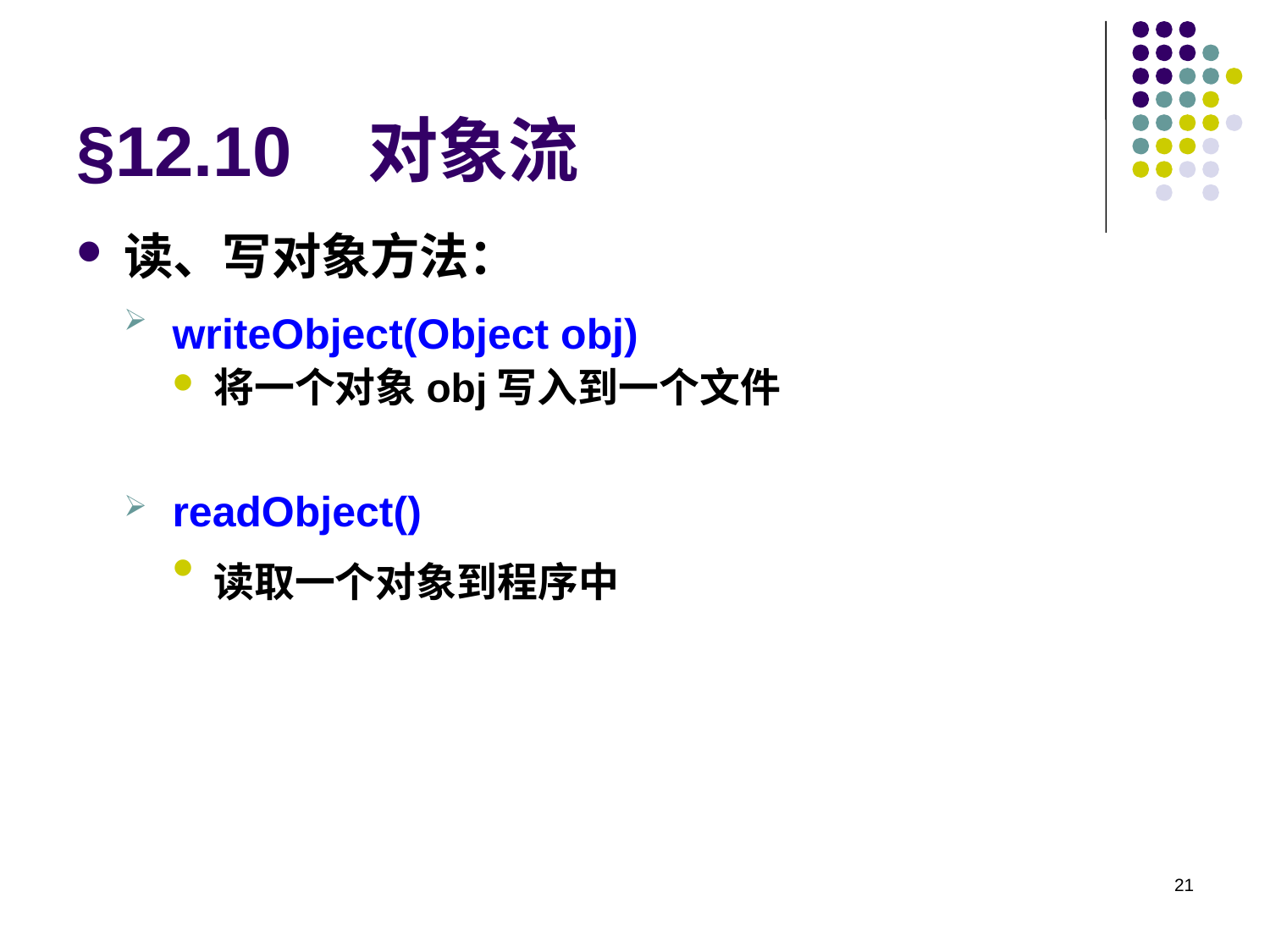

# §12.10   对象流
读、写对象方法：
writeObject(Object obj)
将一个对象obj写入到一个文件

readObject()
读取一个对象到程序中

21